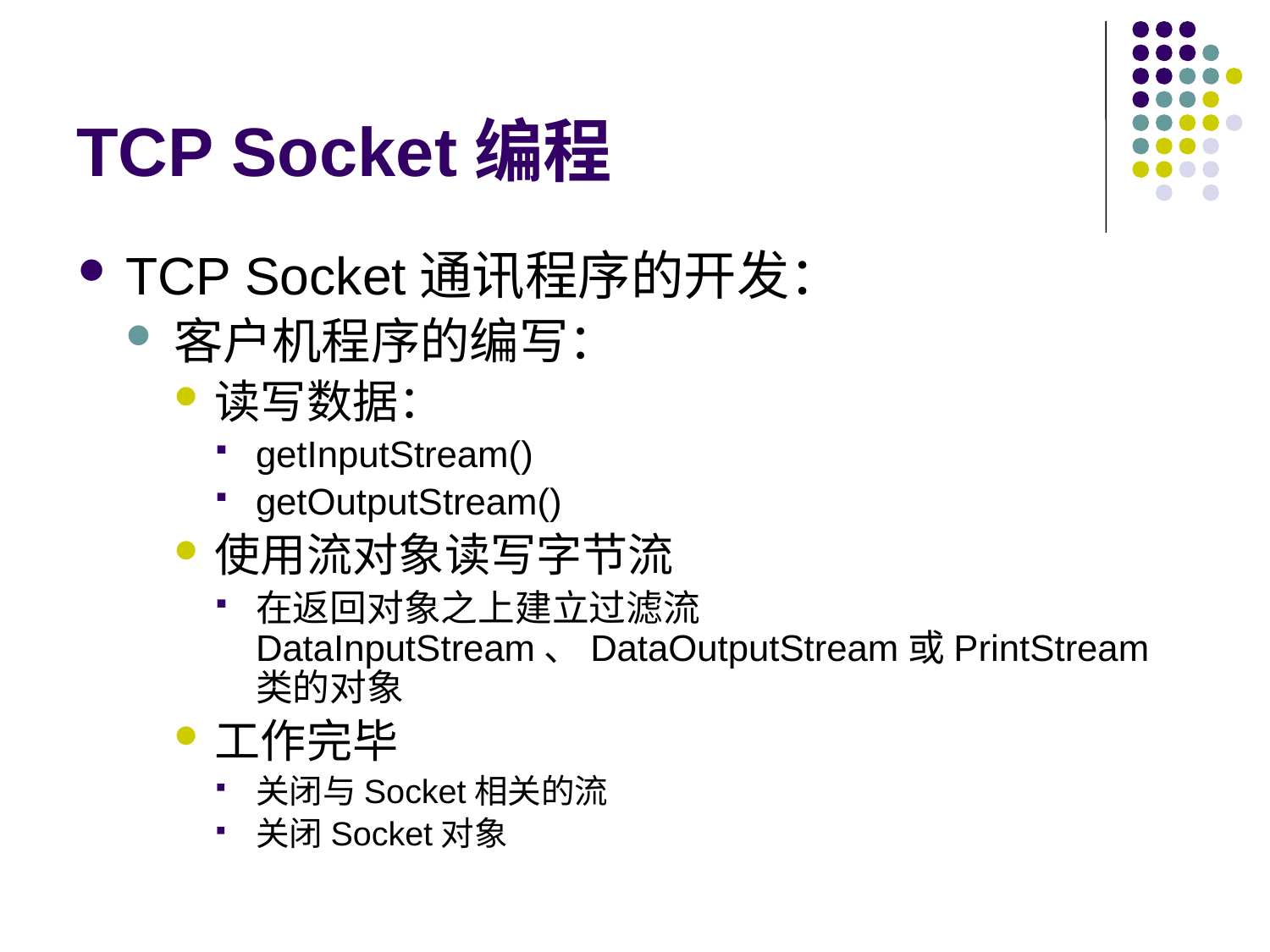

# TCP Socket编程
TCP Socket通讯程序的开发：
客户机程序的编写：
读写数据：
getInputStream()
getOutputStream()
使用流对象读写字节流
在返回对象之上建立过滤流DataInputStream、DataOutputStream或PrintStream类的对象
工作完毕
关闭与Socket相关的流
关闭Socket对象